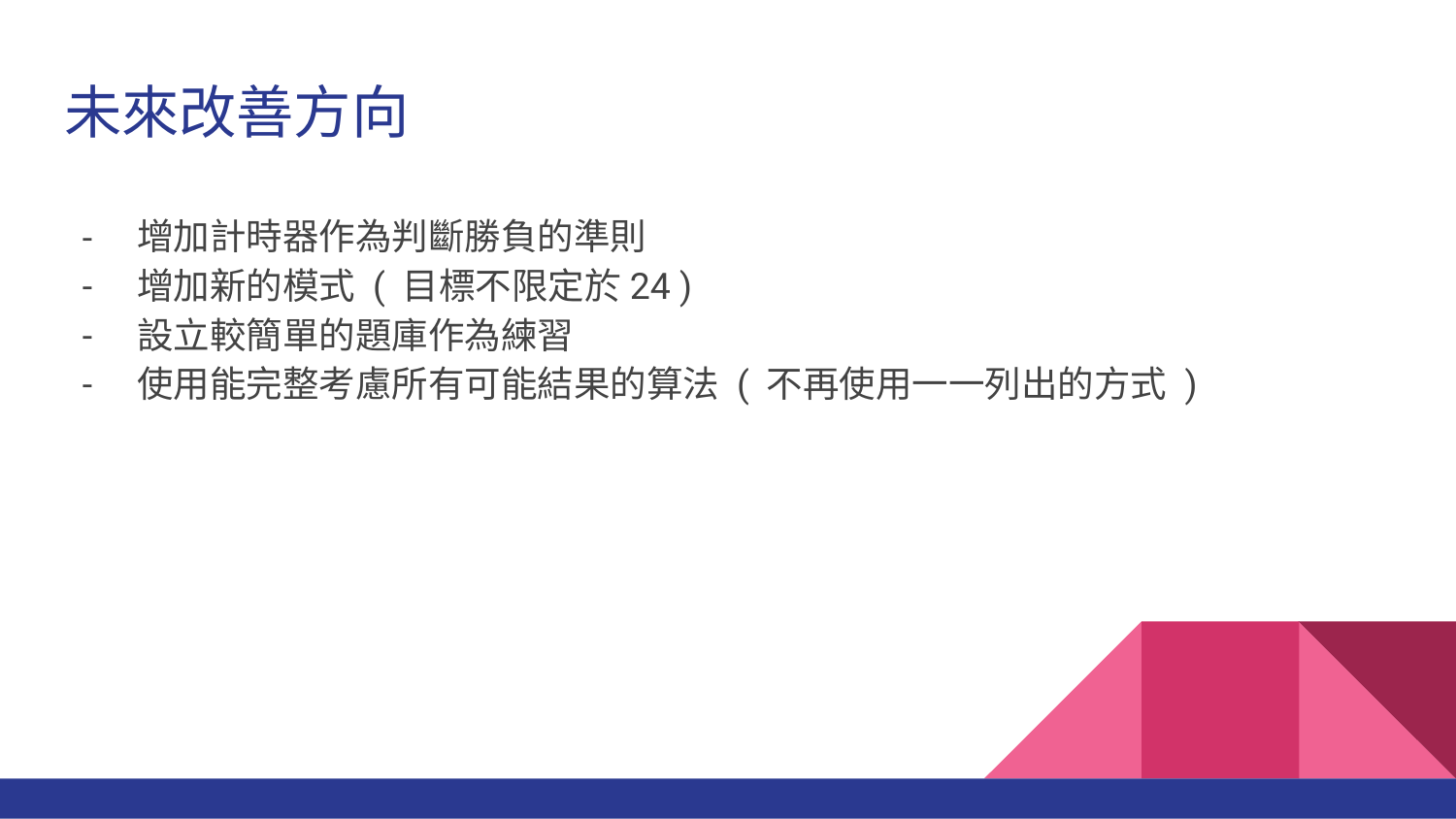

# 未來改善方向
增加計時器作為判斷勝負的準則
增加新的模式 ( 目標不限定於24 )
設立較簡單的題庫作為練習
使用能完整考慮所有可能結果的算法 ( 不再使用一一列出的方式 )